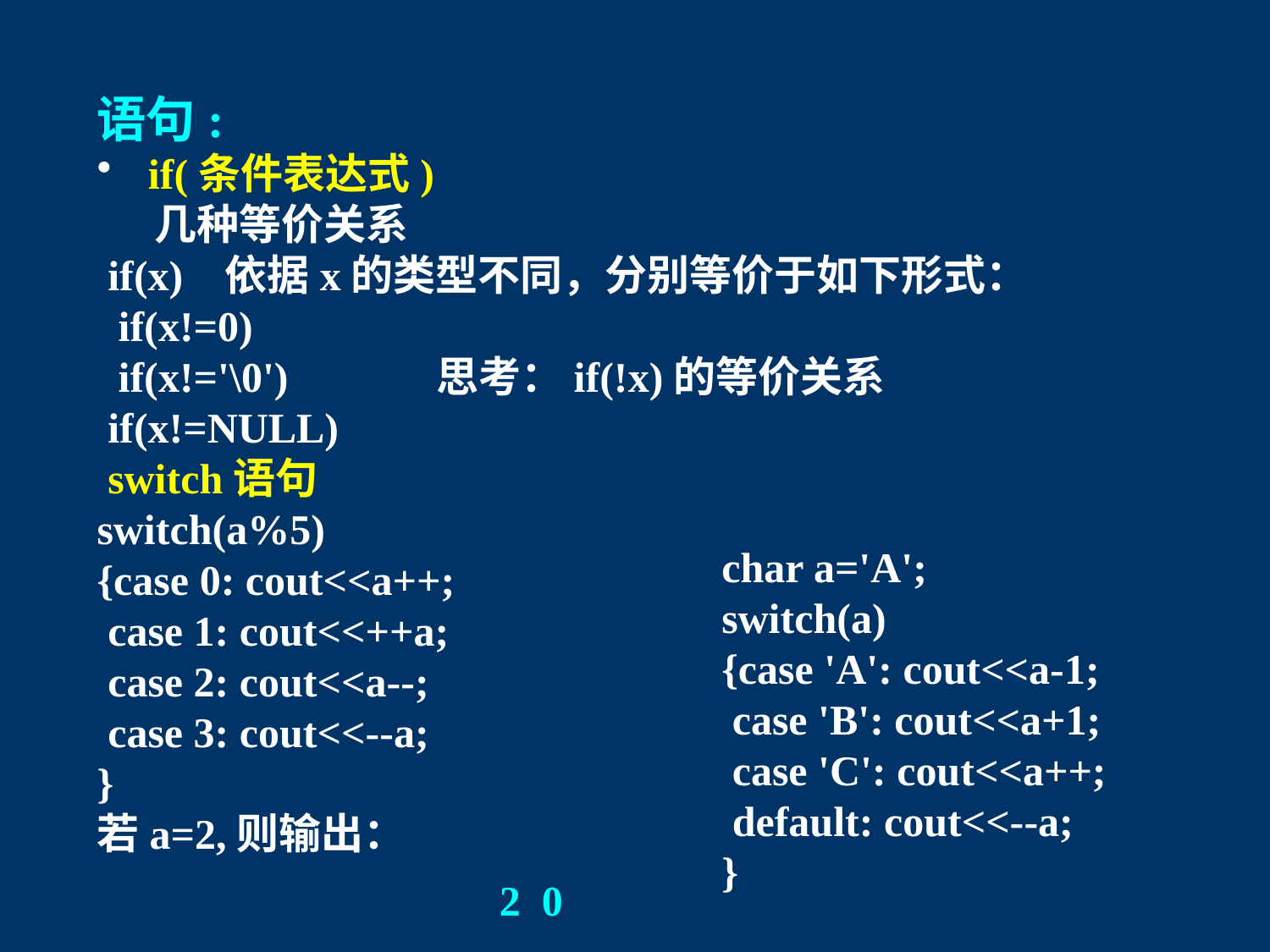

语句:
  if(条件表达式)
     几种等价关系
 if(x)   依据x的类型不同，分别等价于如下形式：
  if(x!=0)
  if(x!='\0')             思考：if(!x)的等价关系
 if(x!=NULL)
 switch语句
switch(a%5)
{case 0: cout<<a++;
 case 1: cout<<++a;
 case 2: cout<<a--;
 case 3: cout<<--a;
}
若a=2,则输出：
char a='A';
switch(a)
{case 'A': cout<<a-1;
 case 'B': cout<<a+1;
 case 'C': cout<<a++;
 default: cout<<--a;
}

2  0